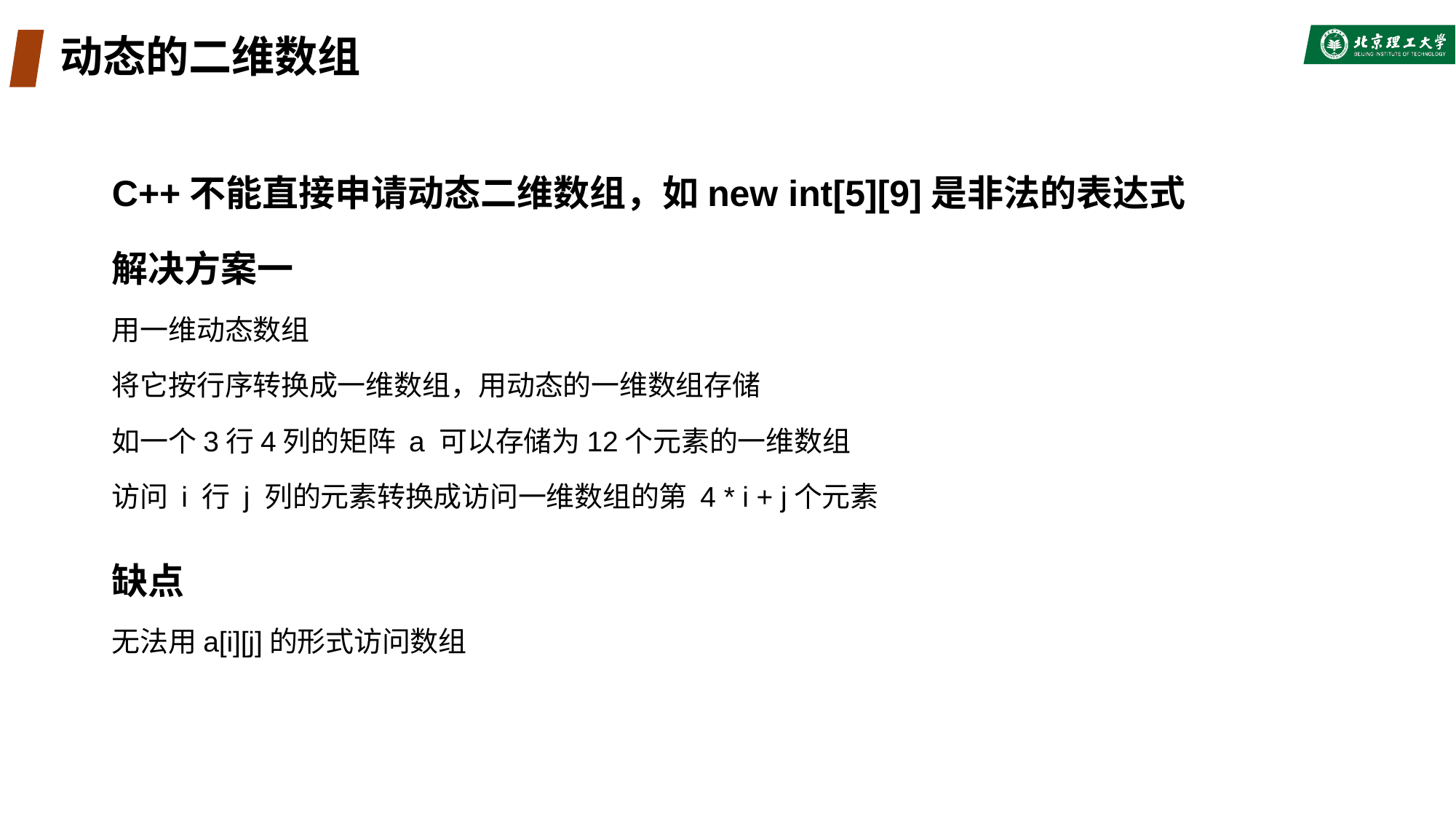

# 动态的二维数组
C++不能直接申请动态二维数组，如new int[5][9]是非法的表达式
解决方案一
用一维动态数组
将它按行序转换成一维数组，用动态的一维数组存储
如一个3行4列的矩阵 a 可以存储为12个元素的一维数组
访问 i 行 j 列的元素转换成访问一维数组的第 4 * i + j个元素
缺点
无法用a[i][j]的形式访问数组